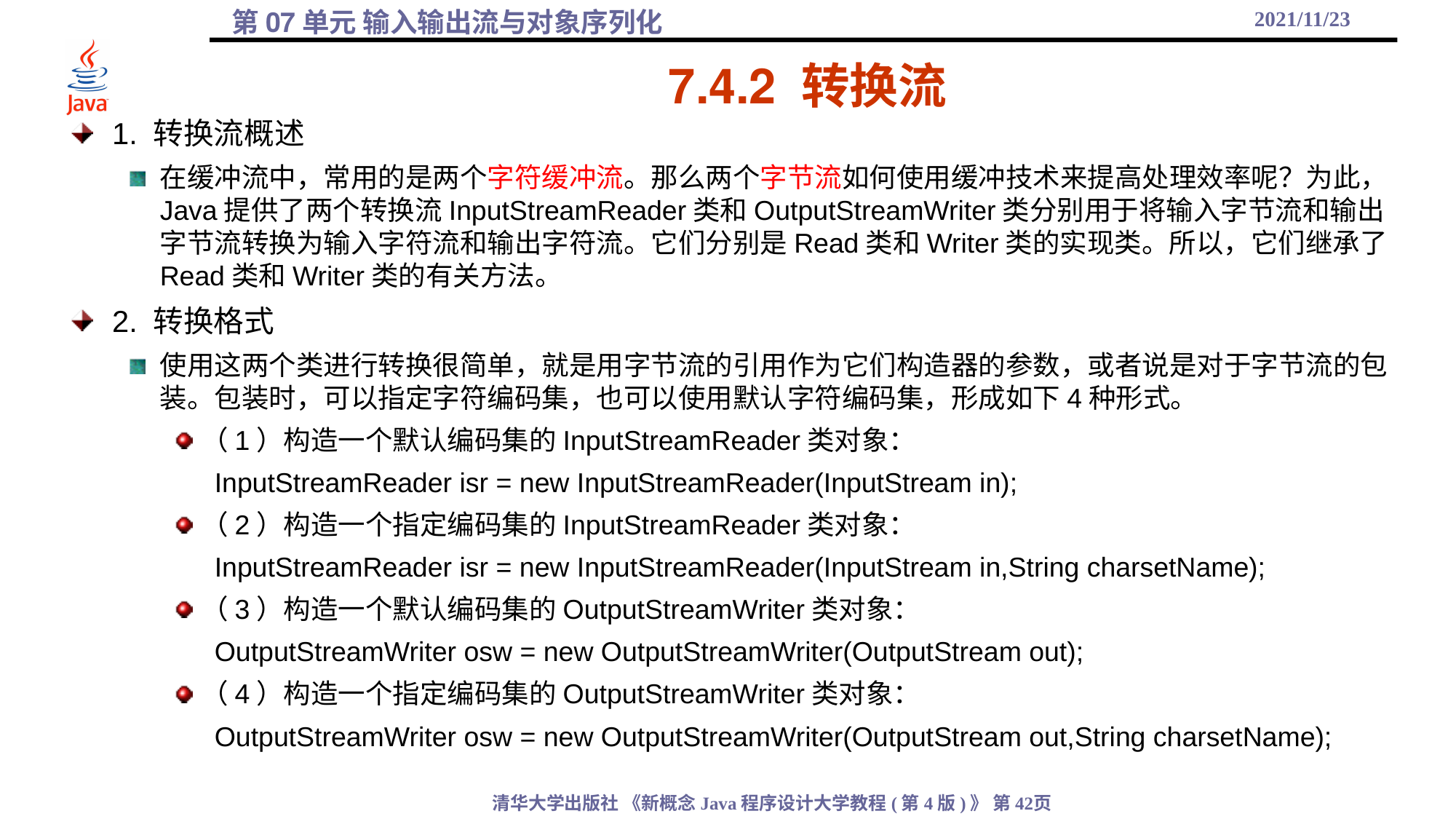

2021/11/23
# 7.4.2 转换流
1. 转换流概述
在缓冲流中，常用的是两个字符缓冲流。那么两个字节流如何使用缓冲技术来提高处理效率呢？为此，Java提供了两个转换流InputStreamReader类和OutputStreamWriter类分别用于将输入字节流和输出字节流转换为输入字符流和输出字符流。它们分别是Read类和Writer类的实现类。所以，它们继承了Read类和Writer类的有关方法。
2. 转换格式
使用这两个类进行转换很简单，就是用字节流的引用作为它们构造器的参数，或者说是对于字节流的包装。包装时，可以指定字符编码集，也可以使用默认字符编码集，形成如下4种形式。
（1）构造一个默认编码集的InputStreamReader类对象：
InputStreamReader isr = new InputStreamReader(InputStream in);
（2）构造一个指定编码集的InputStreamReader类对象：
InputStreamReader isr = new InputStreamReader(InputStream in,String charsetName);
（3）构造一个默认编码集的OutputStreamWriter类对象：
OutputStreamWriter osw = new OutputStreamWriter(OutputStream out);
（4）构造一个指定编码集的OutputStreamWriter类对象：
OutputStreamWriter osw = new OutputStreamWriter(OutputStream out,String charsetName);